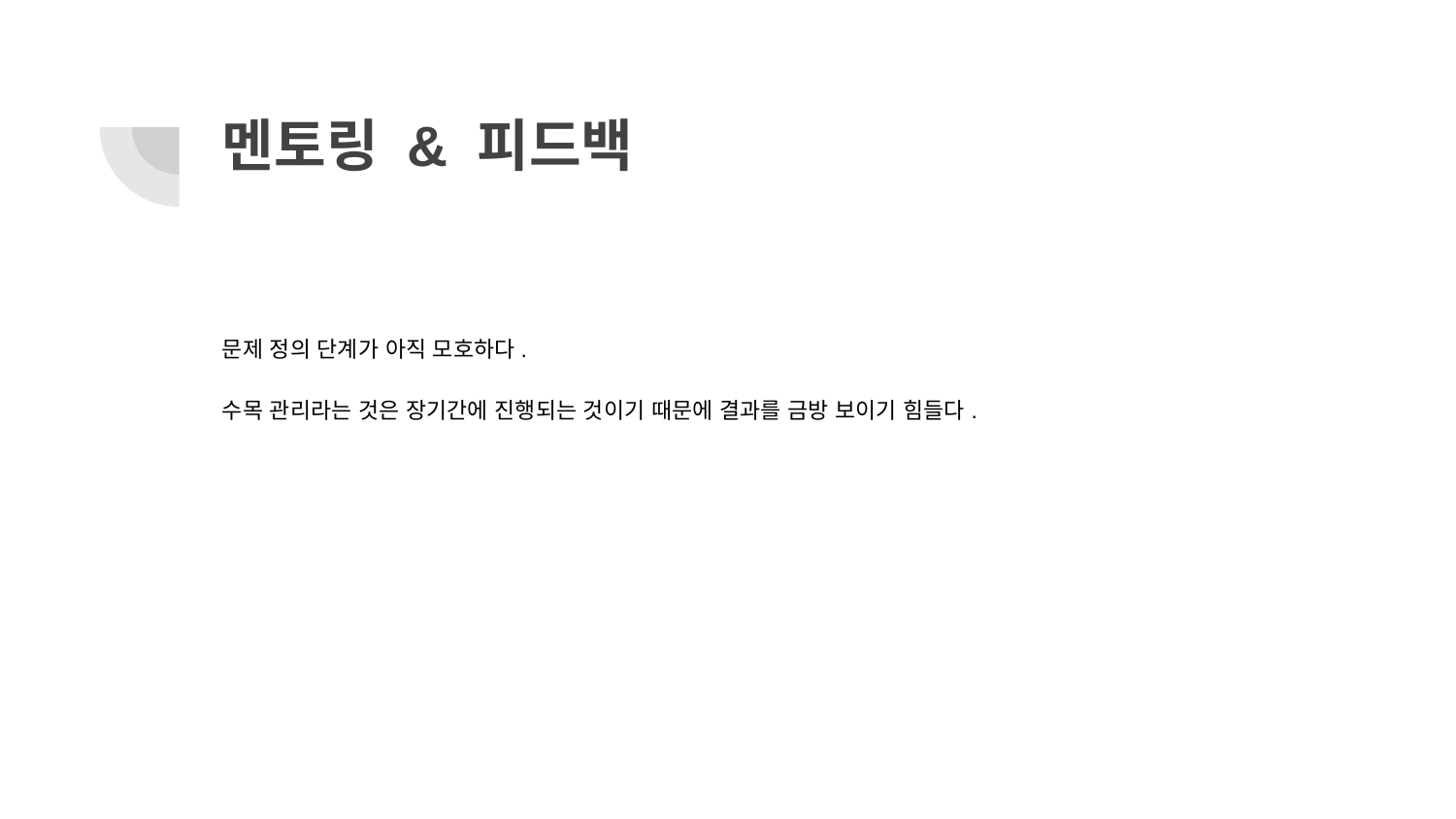

# 멘토링 & 피드백
문제 정의 단계가 아직 모호하다.

수목 관리라는 것은 장기간에 진행되는 것이기 때문에 결과를 금방 보이기 힘들다.